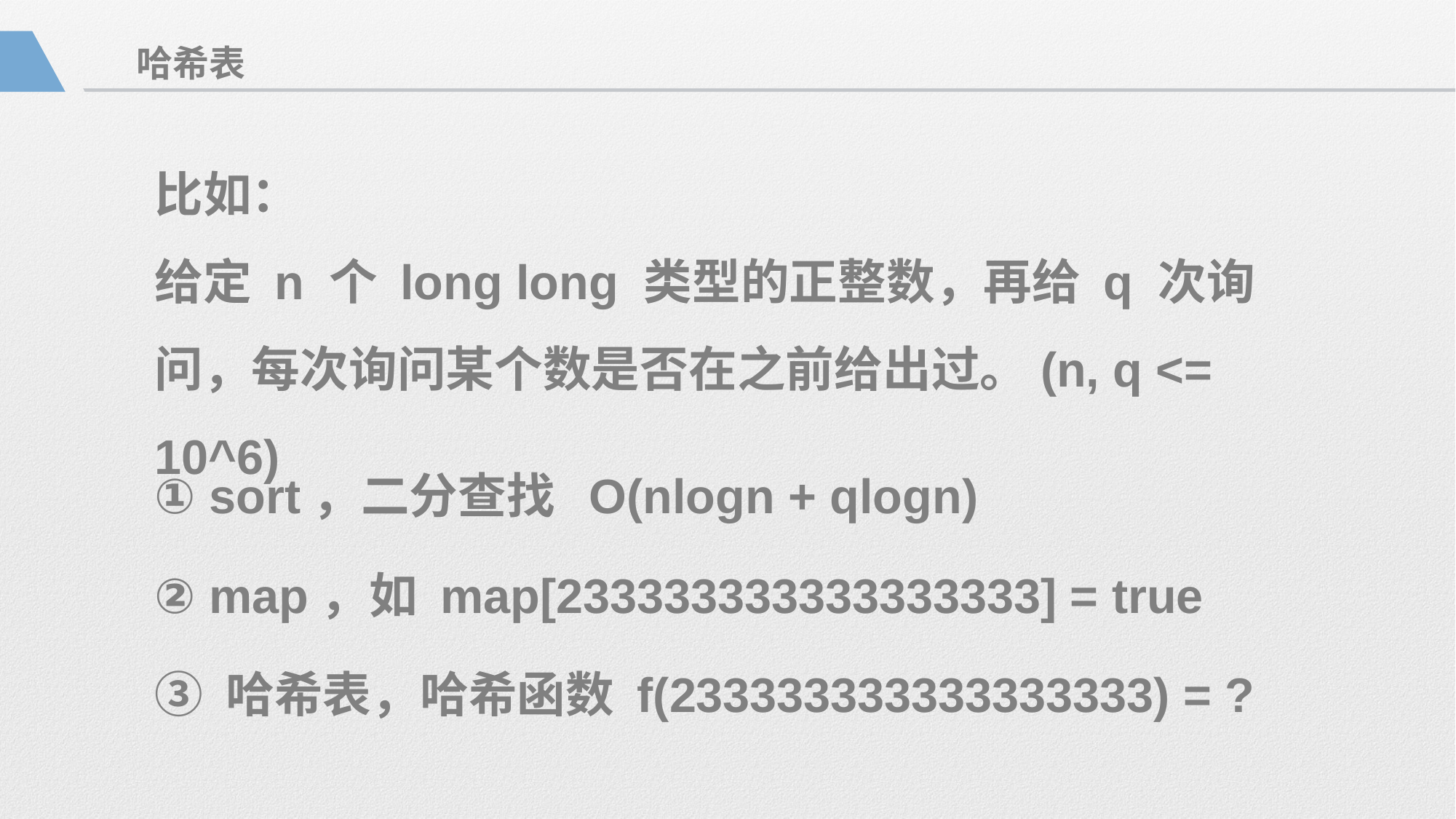

哈希表
比如：
给定 n 个 long long 类型的正整数，再给 q 次询问，每次询问某个数是否在之前给出过。(n, q <= 10^6)
① sort，二分查找  O(nlogn + qlogn)
② map，如 map[233333333333333333] = true
③ 哈希表，哈希函数 f(233333333333333333) = ?